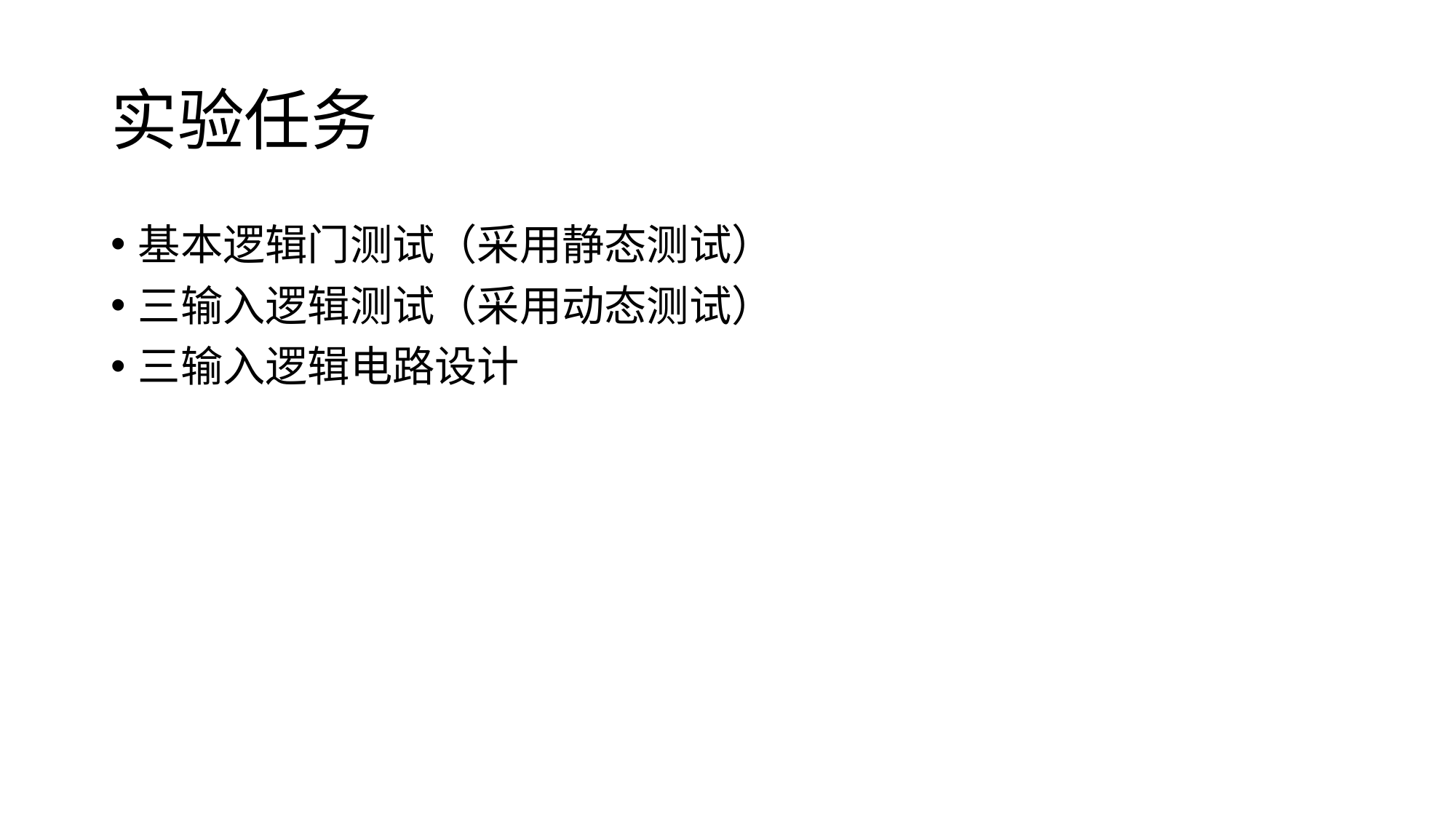

# 实验任务
基本逻辑门测试（采用静态测试）
三输入逻辑测试（采用动态测试）
三输入逻辑电路设计